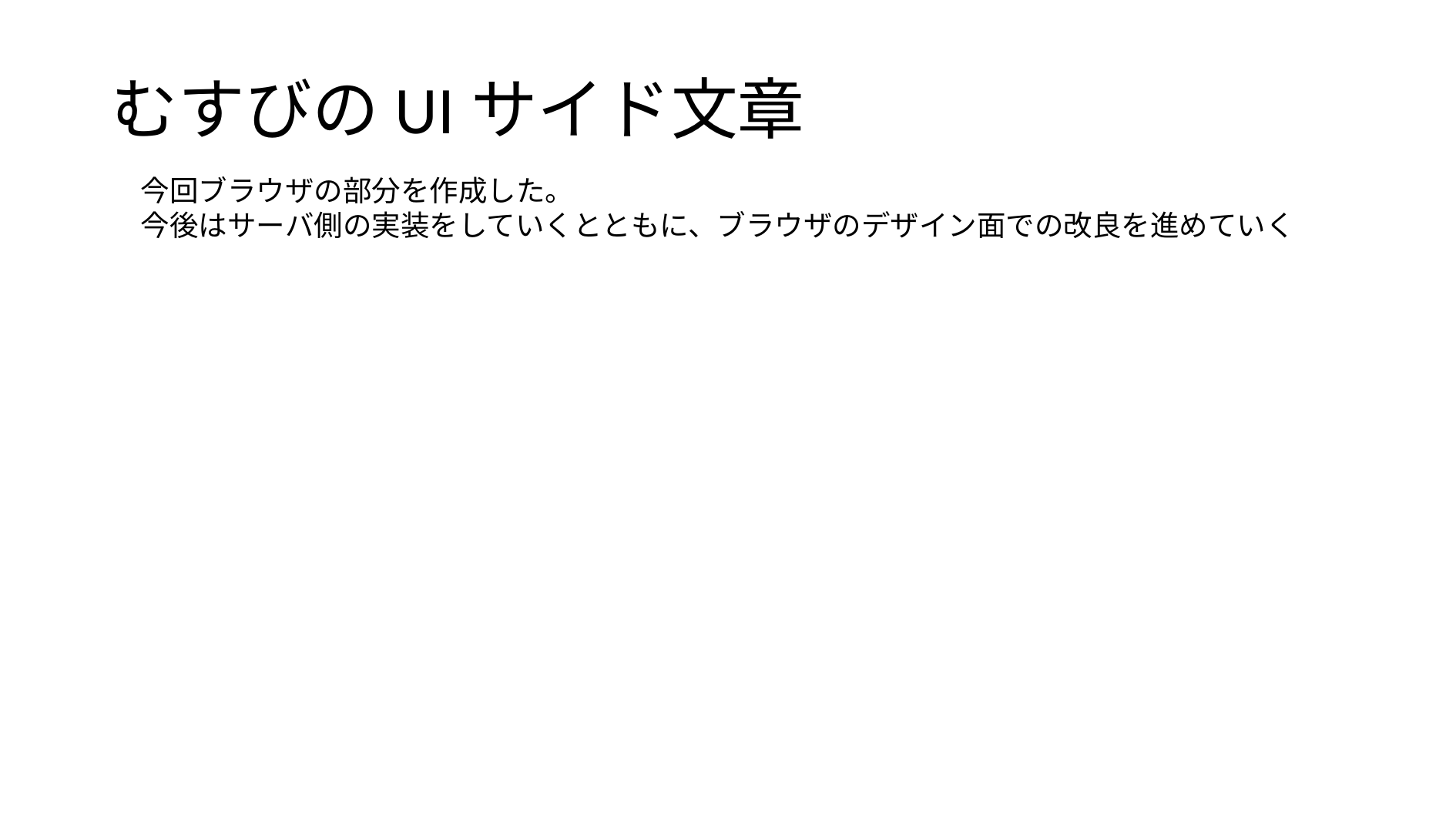

# むすびのUIサイド文章
今回ブラウザの部分を作成した。
今後はサーバ側の実装をしていくとともに、ブラウザのデザイン面での改良を進めていく